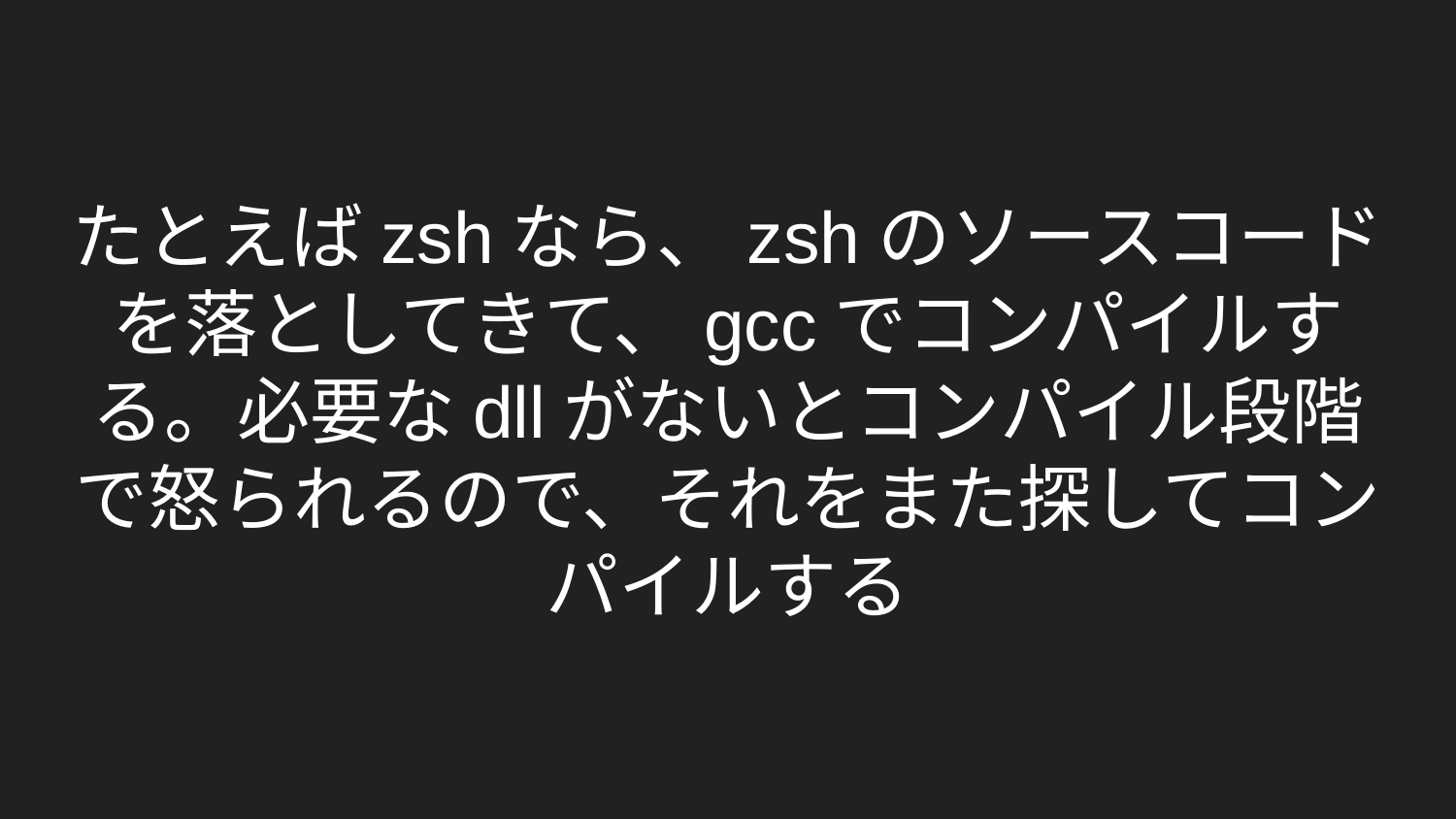

# たとえばzshなら、zshのソースコードを落としてきて、gccでコンパイルする。必要なdllがないとコンパイル段階で怒られるので、それをまた探してコンパイルする